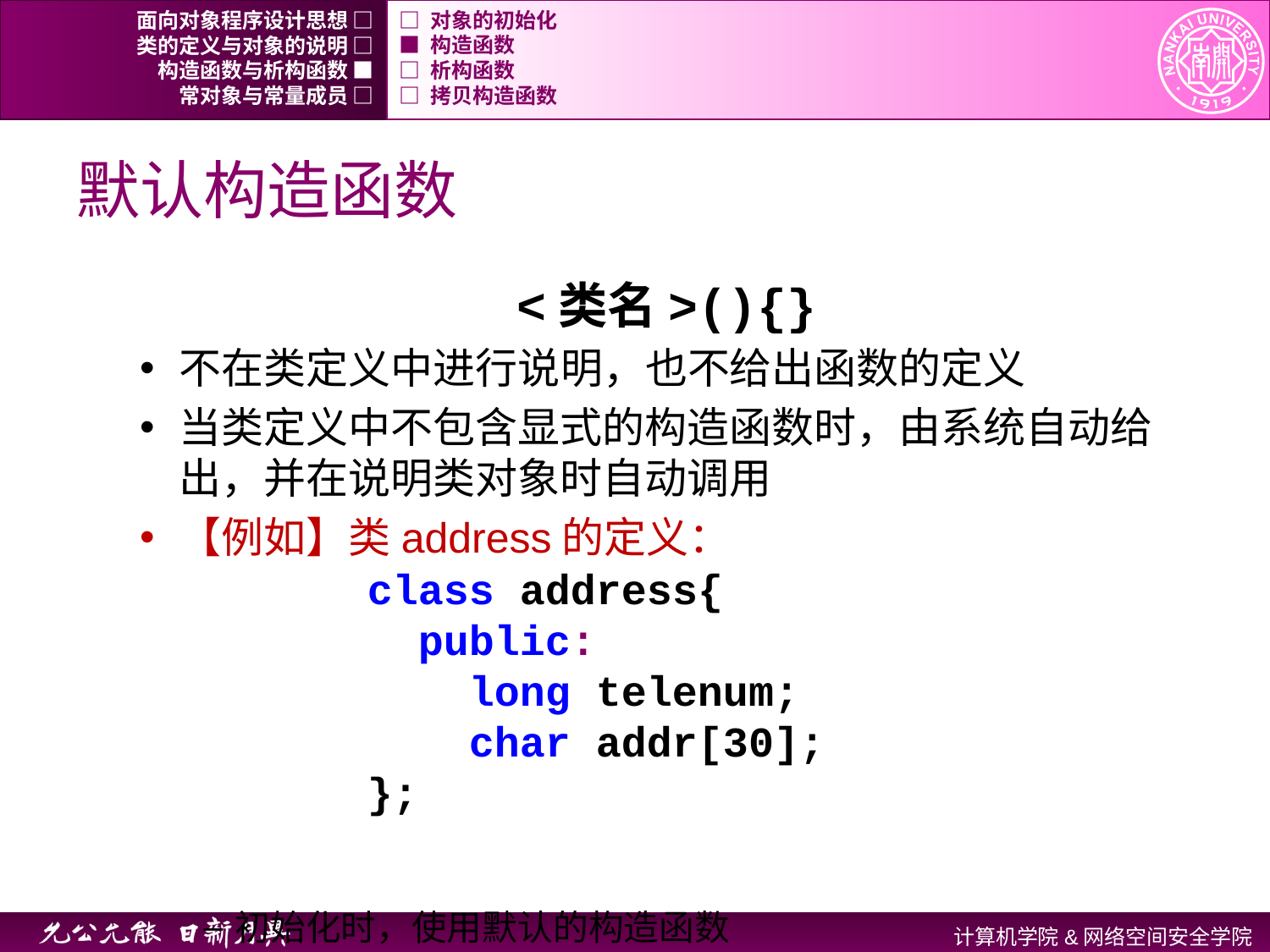

面向对象程序设计思想 □
□ 对象的初始化
类的定义与对象的说明 □
■ 构造函数
构造函数与析构函数 ■
□ 析构函数
常对象与常量成员 □

□ 拷贝构造函数
# 默认构造函数
<类名>(){}
不在类定义中进行说明，也不给出函数的定义
当类定义中不包含显式的构造函数时，由系统自动给出，并在说明类对象时自动调用
【例如】类address的定义：

初始化时，使用默认的构造函数
class address{
  public:
    long telenum;
    char addr[30];
};